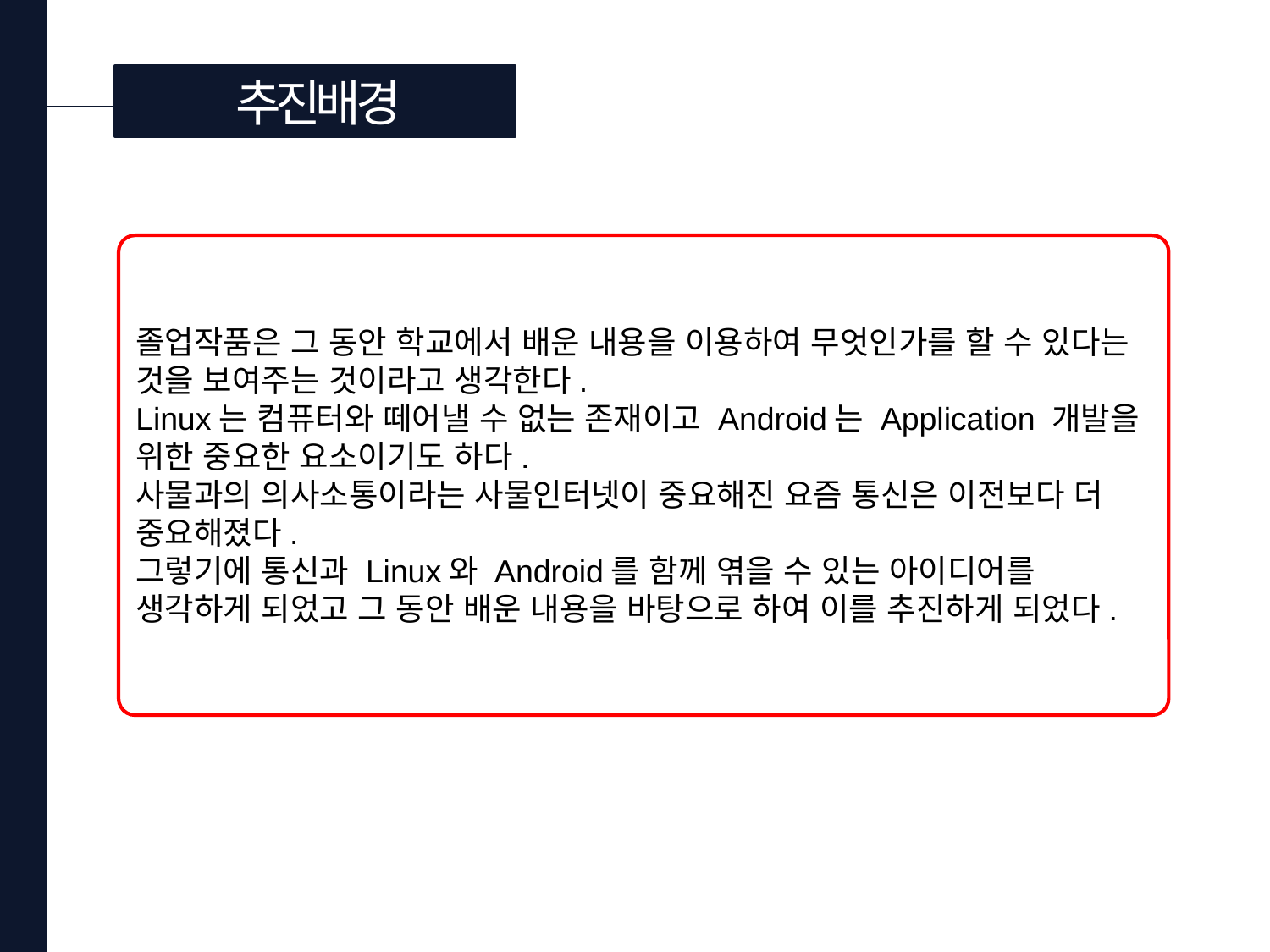

추진배경

졸업작품은 그 동안 학교에서 배운 내용을 이용하여 무엇인가를 할 수 있다는 것을 보여주는 것이라고 생각한다.
Linux는 컴퓨터와 떼어낼 수 없는 존재이고 Android는 Application 개발을 위한 중요한 요소이기도 하다.
사물과의 의사소통이라는 사물인터넷이 중요해진 요즘 통신은 이전보다 더 중요해졌다.
그렇기에 통신과 Linux와 Android를 함께 엮을 수 있는 아이디어를 생각하게 되었고 그 동안 배운 내용을 바탕으로 하여 이를 추진하게 되었다.